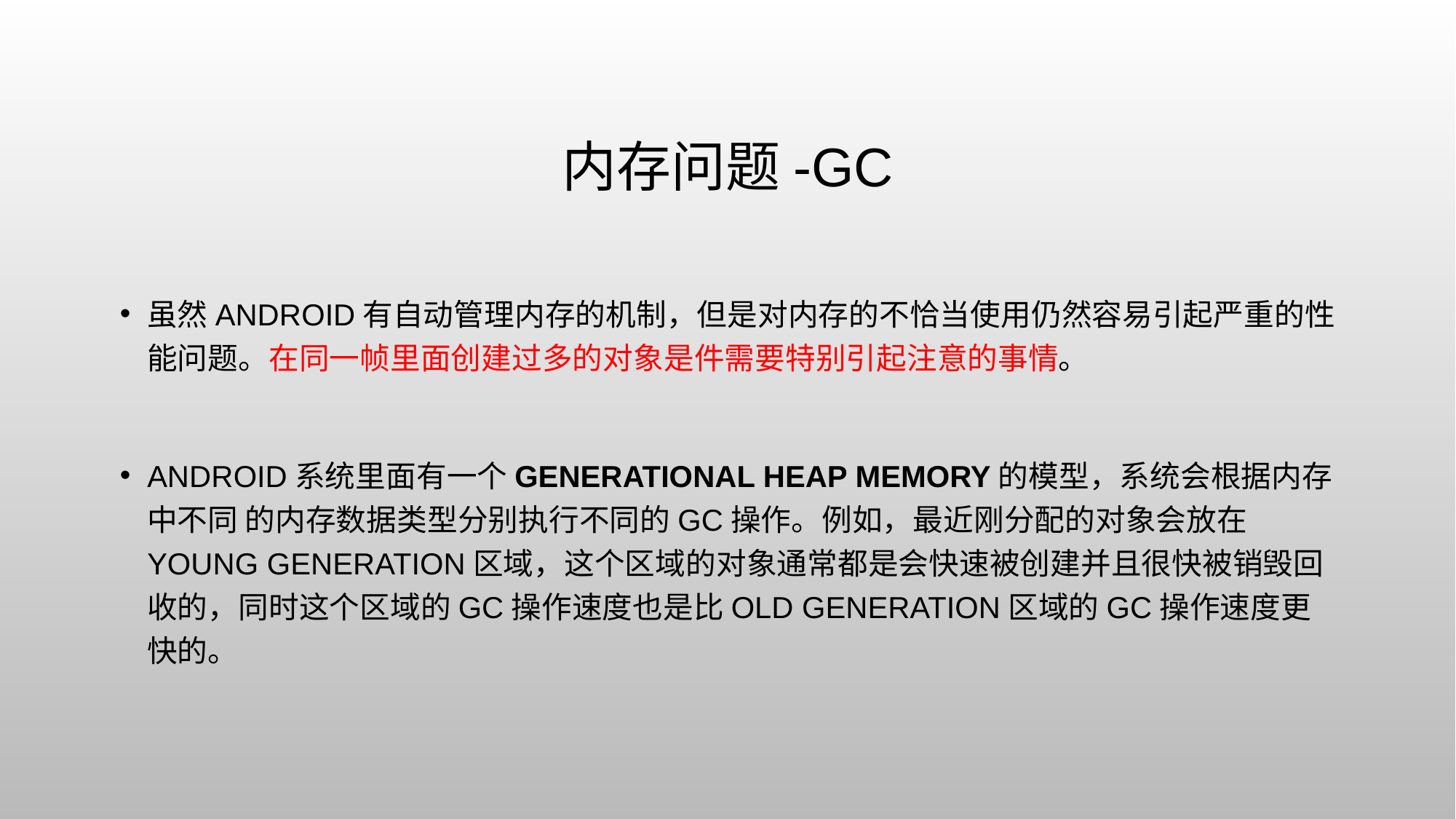

# 内存问题-GC
虽然Android有自动管理内存的机制，但是对内存的不恰当使用仍然容易引起严重的性能问题。在同一帧里面创建过多的对象是件需要特别引起注意的事情。

Android系统里面有一个Generational Heap Memory的模型，系统会根据内存中不同 的内存数据类型分别执行不同的GC操作。例如，最近刚分配的对象会放在Young Generation区域，这个区域的对象通常都是会快速被创建并且很快被销毁回收的，同时这个区域的GC操作速度也是比Old Generation区域的GC操作速度更快的。